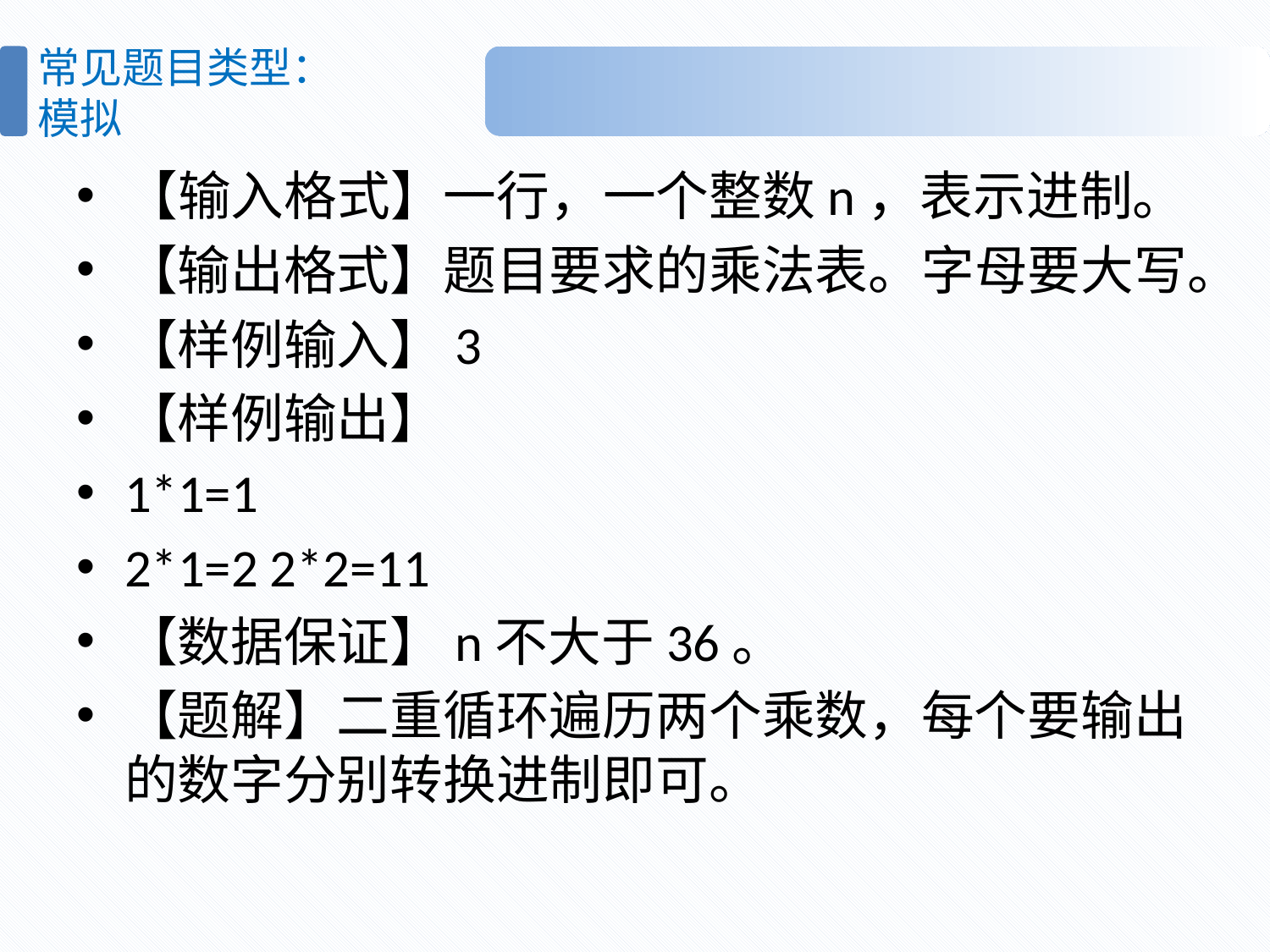

# 常见题目类型： 模拟
【输入格式】一行，一个整数n，表示进制。
【输出格式】题目要求的乘法表。字母要大写。
【样例输入】3
【样例输出】
1*1=1
2*1=2 2*2=11
【数据保证】n不大于36。
【题解】二重循环遍历两个乘数，每个要输出的数字分别转换进制即可。